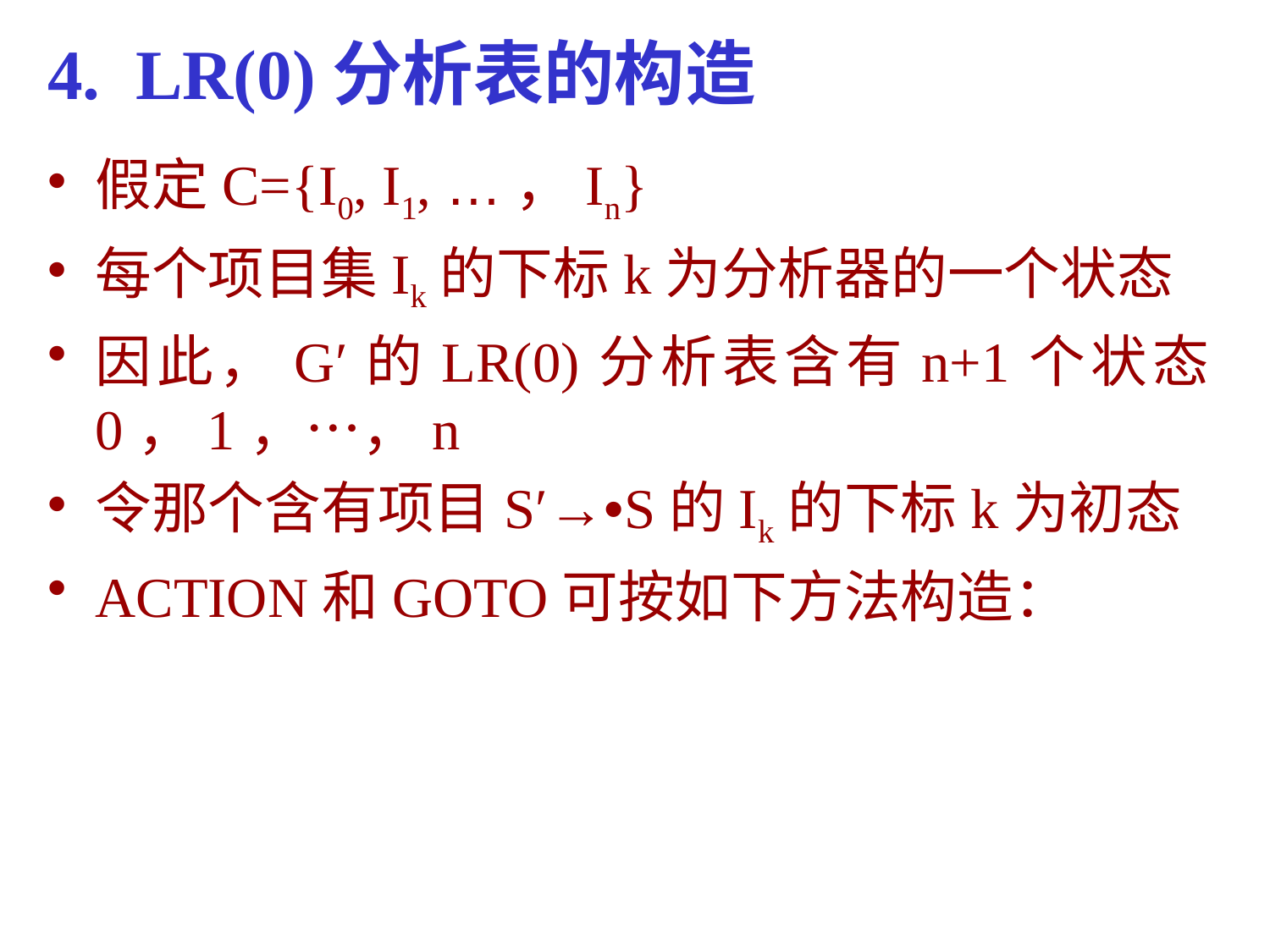

# 4.  LR(0)分析表的构造
假定C={I0, I1, …，In}
每个项目集Ik的下标k为分析器的一个状态
因此，G′的LR(0)分析表含有n+1个状态0，1，…，n
令那个含有项目S′→•S的Ik的下标k为初态
ACTION和GOTO可按如下方法构造：